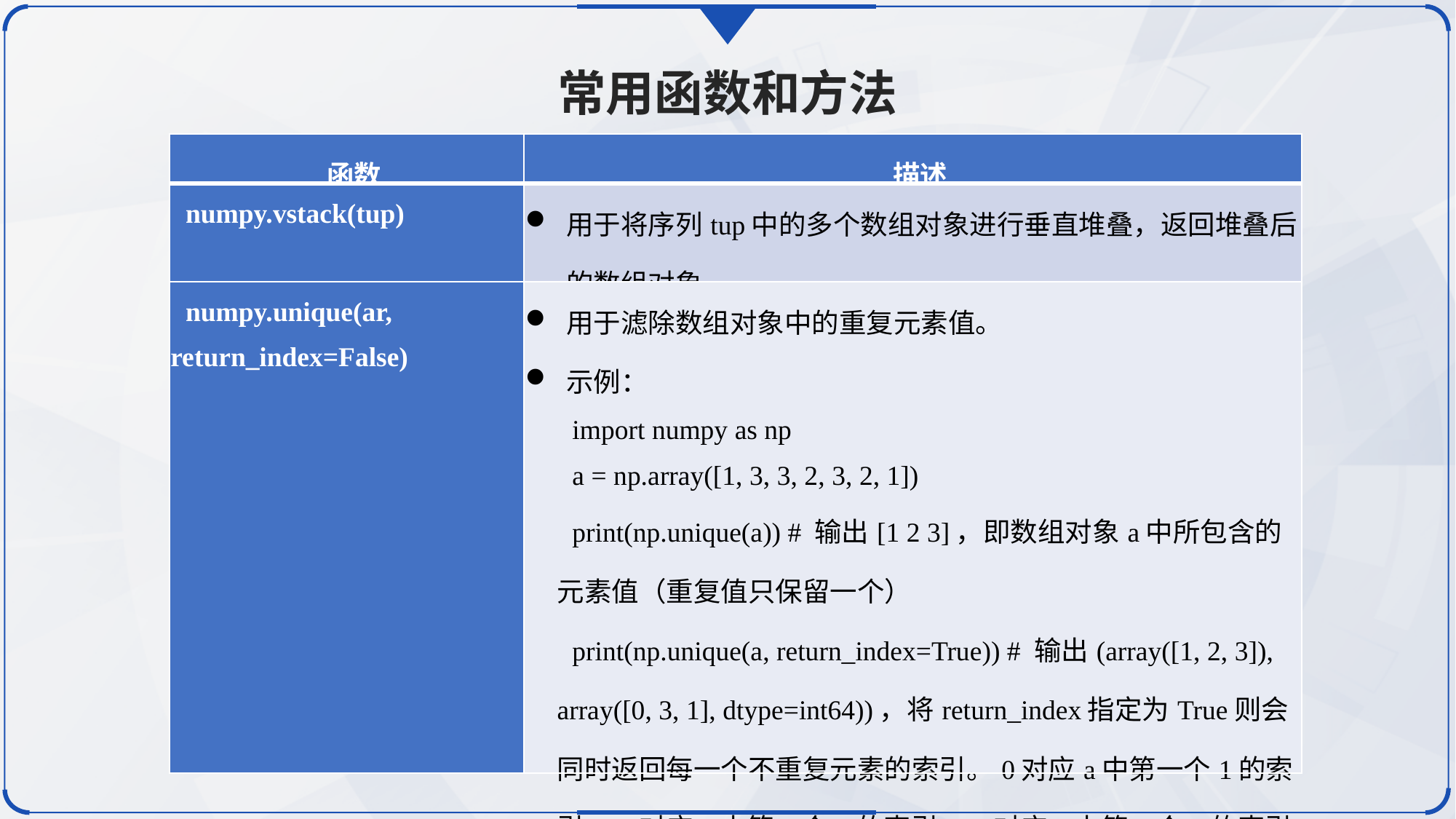

常用函数和方法
| 函数 | 描述 |
| --- | --- |
| numpy.vstack(tup) | 用于将序列tup中的多个数组对象进行垂直堆叠，返回堆叠后的数组对象。 |
| numpy.unique(ar, return\_index=False) | 用于滤除数组对象中的重复元素值。 示例： import numpy as np a = np.array([1, 3, 3, 2, 3, 2, 1]) print(np.unique(a)) # 输出[1 2 3]，即数组对象a中所包含的元素值（重复值只保留一个） print(np.unique(a, return\_index=True)) # 输出(array([1, 2, 3]), array([0, 3, 1], dtype=int64))，将return\_index指定为True则会同时返回每一个不重复元素的索引。0对应a中第一个1的索引，3对应a中第一个2的索引，1对应a中第一个3的索引。 |